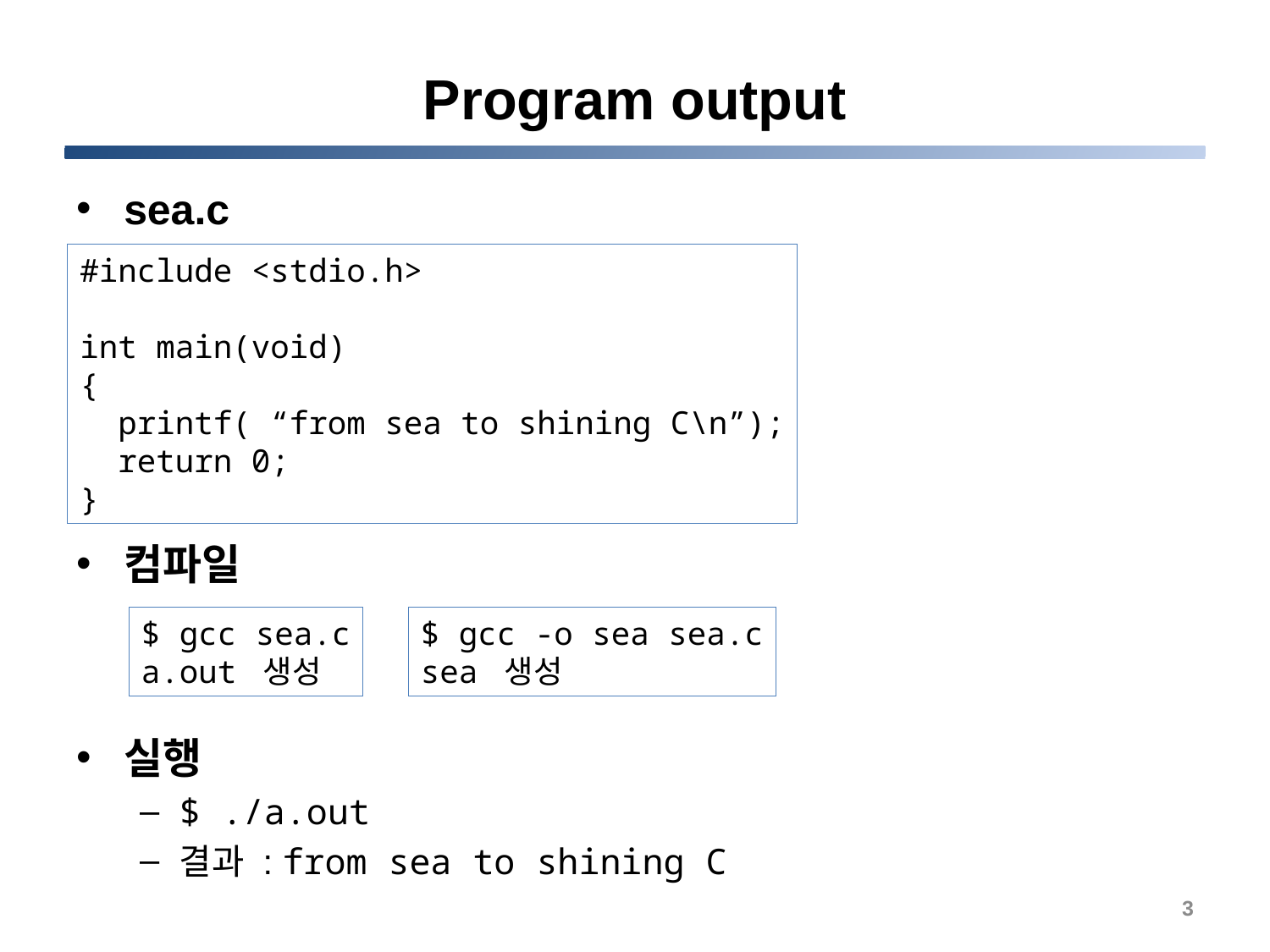

# Program output
sea.c

컴파일

실행
$ ./a.out
결과 : from sea to shining C
#include <stdio.h>

int main(void)
{
  printf( “from sea to shining C\n”);
  return 0;
}
$ gcc sea.c
a.out 생성
$ gcc -o sea sea.c
sea 생성
3